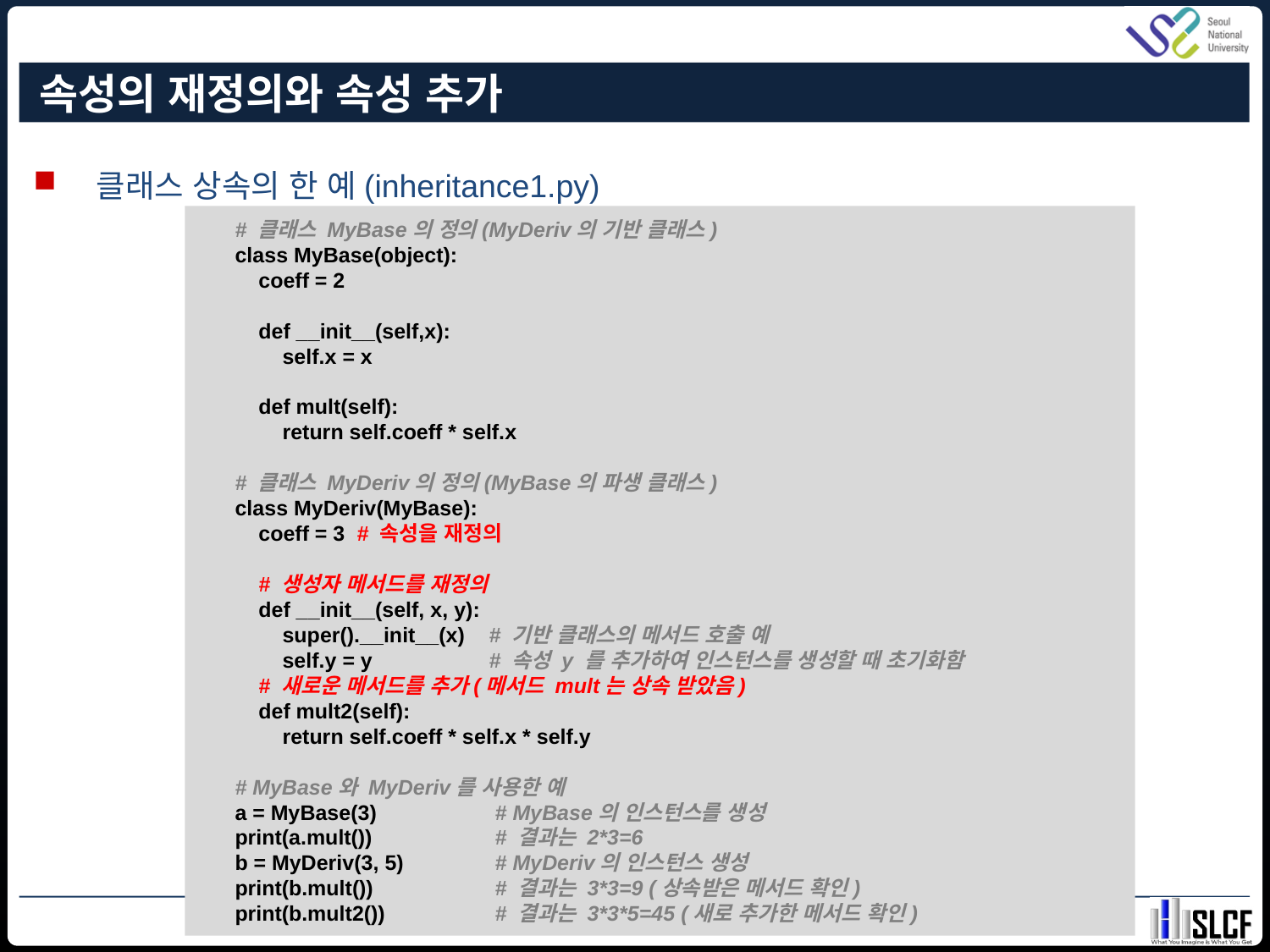

# 속성의 재정의와 속성 추가
클래스 상속의 한 예(inheritance1.py)

# 클래스 MyBase의 정의(MyDeriv의 기반 클래스)
class MyBase(object):
    coeff = 2

    def __init__(self,x):
        self.x = x

    def mult(self):
        return self.coeff * self.x

# 클래스 MyDeriv의 정의(MyBase의 파생 클래스)
class MyDeriv(MyBase):
    coeff = 3  # 속성을 재정의

    # 생성자 메서드를 재정의
    def __init__(self, x, y):
        super().__init__(x)  	# 기반 클래스의 메서드 호출 예
        self.y = y          	# 속성 y 를 추가하여 인스턴스를 생성할 때 초기화함
    # 새로운 메서드를 추가(메서드 mult는 상속 받았음)
    def mult2(self):
        return self.coeff * self.x * self.y

# MyBase와 MyDeriv를 사용한 예
a = MyBase(3)       	 # MyBase의 인스턴스를 생성
print(a.mult())    	 # 결과는 2*3=6
b = MyDeriv(3, 5)   	 # MyDeriv의 인스턴스 생성
print(b.mult())     	 # 결과는 3*3=9 (상속받은 메서드 확인)
print(b.mult2())    	 # 결과는 3*3*5=45 (새로 추가한 메서드 확인)